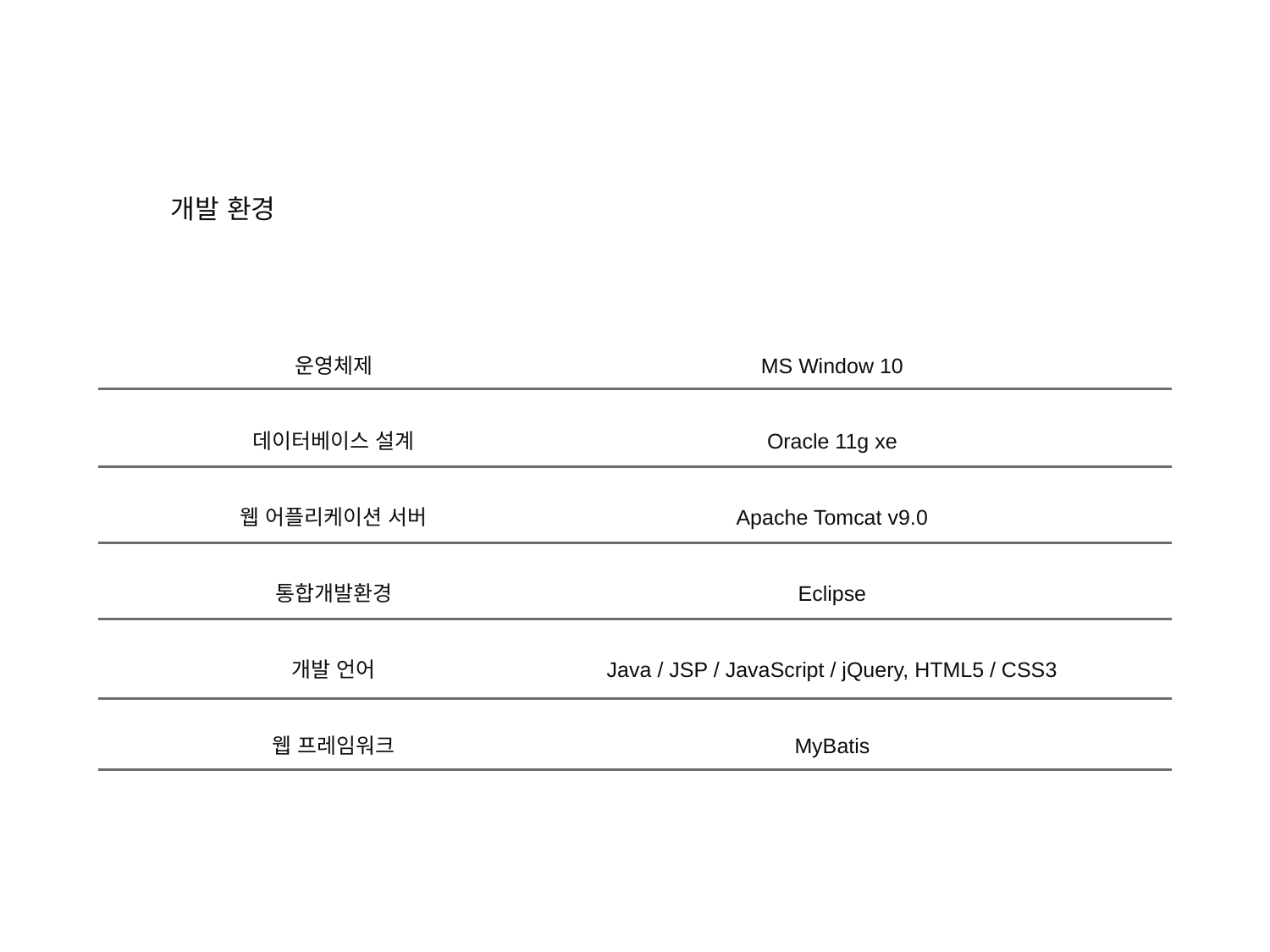

개발 환경
운영체제
데이터베이스 설계
웹 어플리케이션 서버
통합개발환경
개발 언어
웹 프레임워크
MS Window 10
Oracle 11g xe
Apache Tomcat v9.0
Eclipse
Java / JSP / JavaScript / jQuery, HTML5 / CSS3
MyBatis